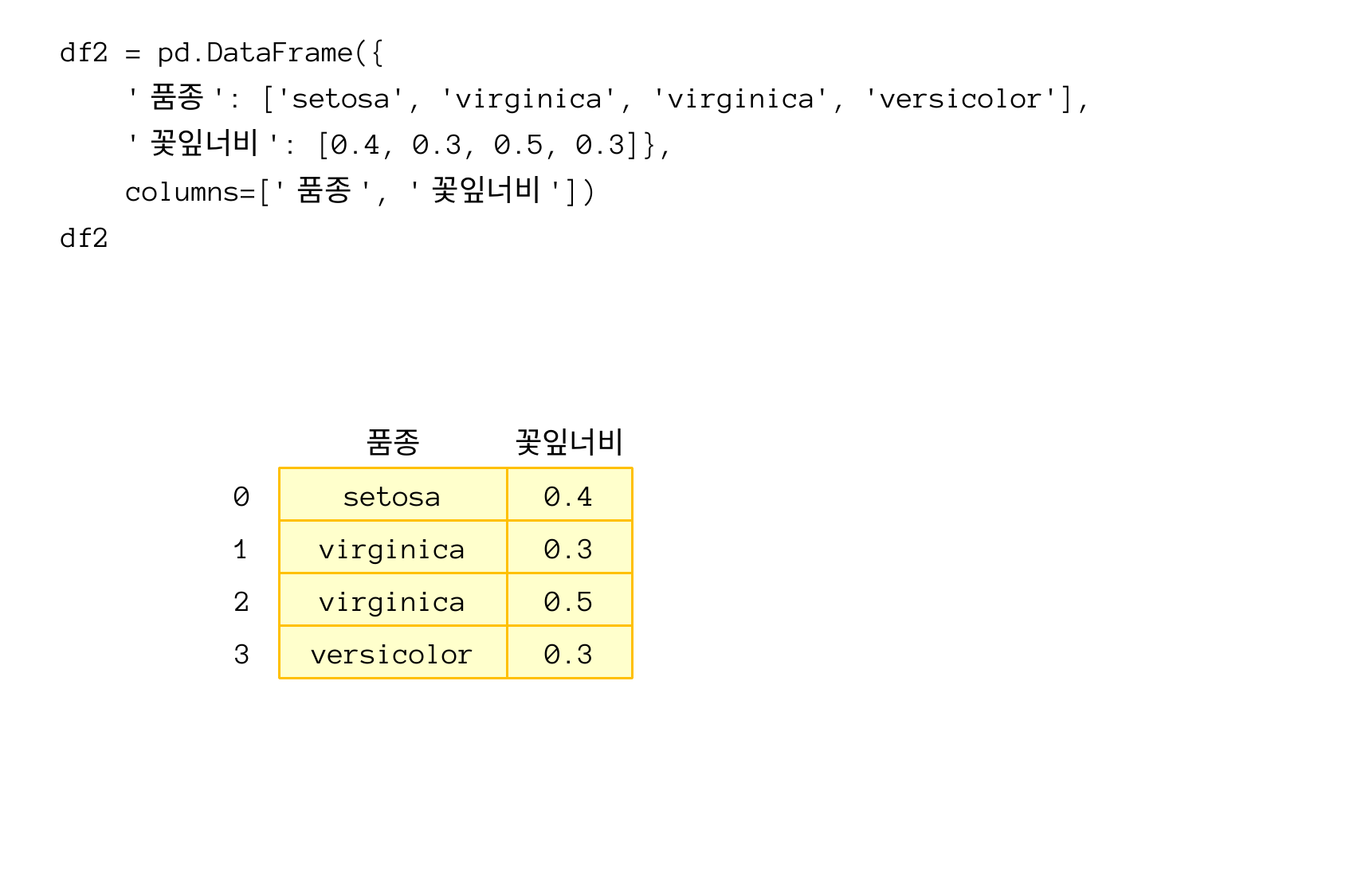

df2 = pd.DataFrame({
    '품종': ['setosa', 'virginica', 'virginica', 'versicolor'],
    '꽃잎너비': [0.4, 0.3, 0.5, 0.3]},
    columns=['품종', '꽃잎너비'])
df2

품종
꽃잎너비
0
setosa
0.4
1
virginica
0.3
2
virginica
0.5
3
versicolor
0.3